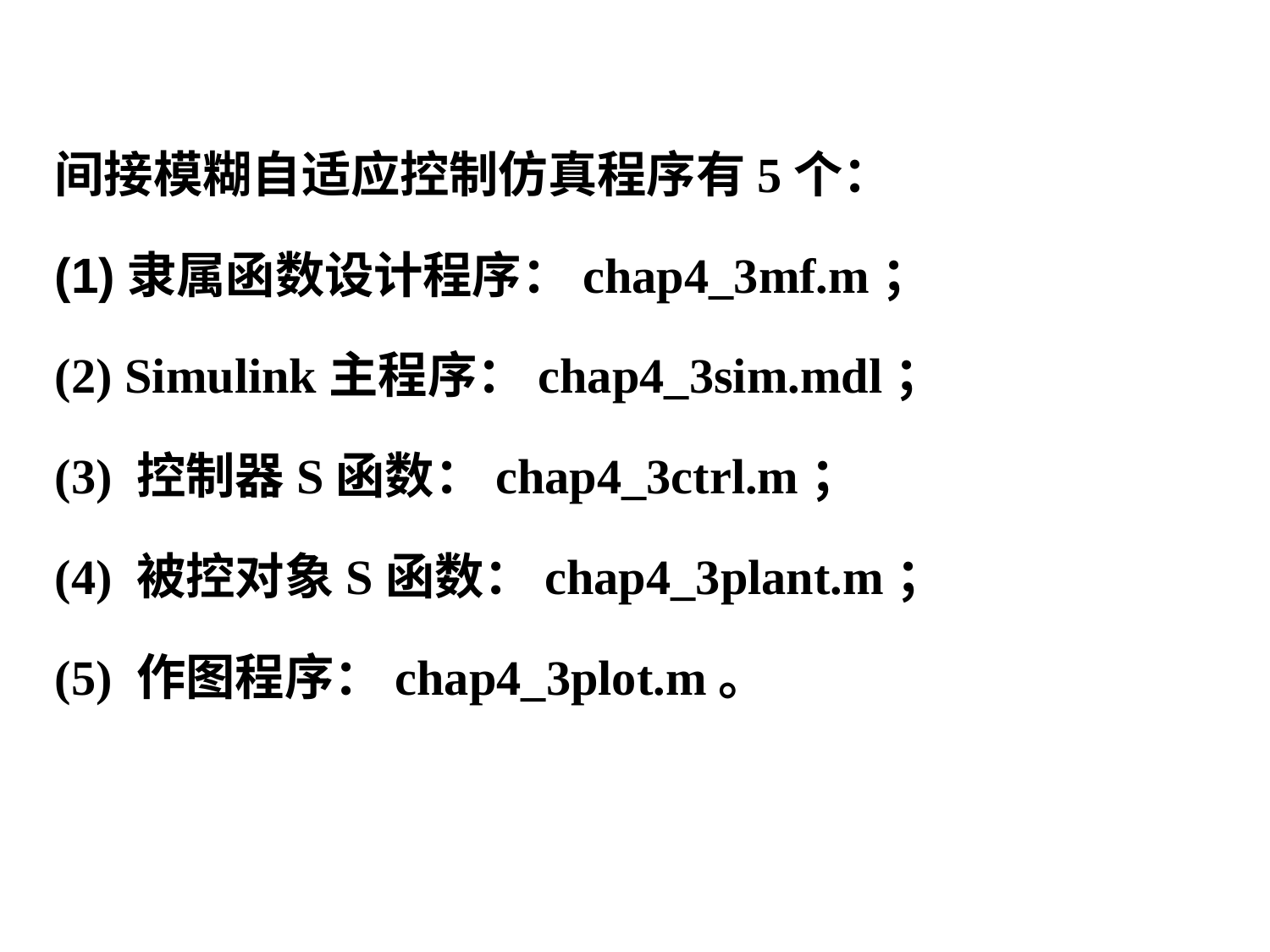

间接模糊自适应控制仿真程序有5个：
(1)隶属函数设计程序：chap4_3mf.m；
(2) Simulink主程序：chap4_3sim.mdl；
(3) 控制器S函数：chap4_3ctrl.m；
(4) 被控对象S函数：chap4_3plant.m；
(5) 作图程序：chap4_3plot.m。